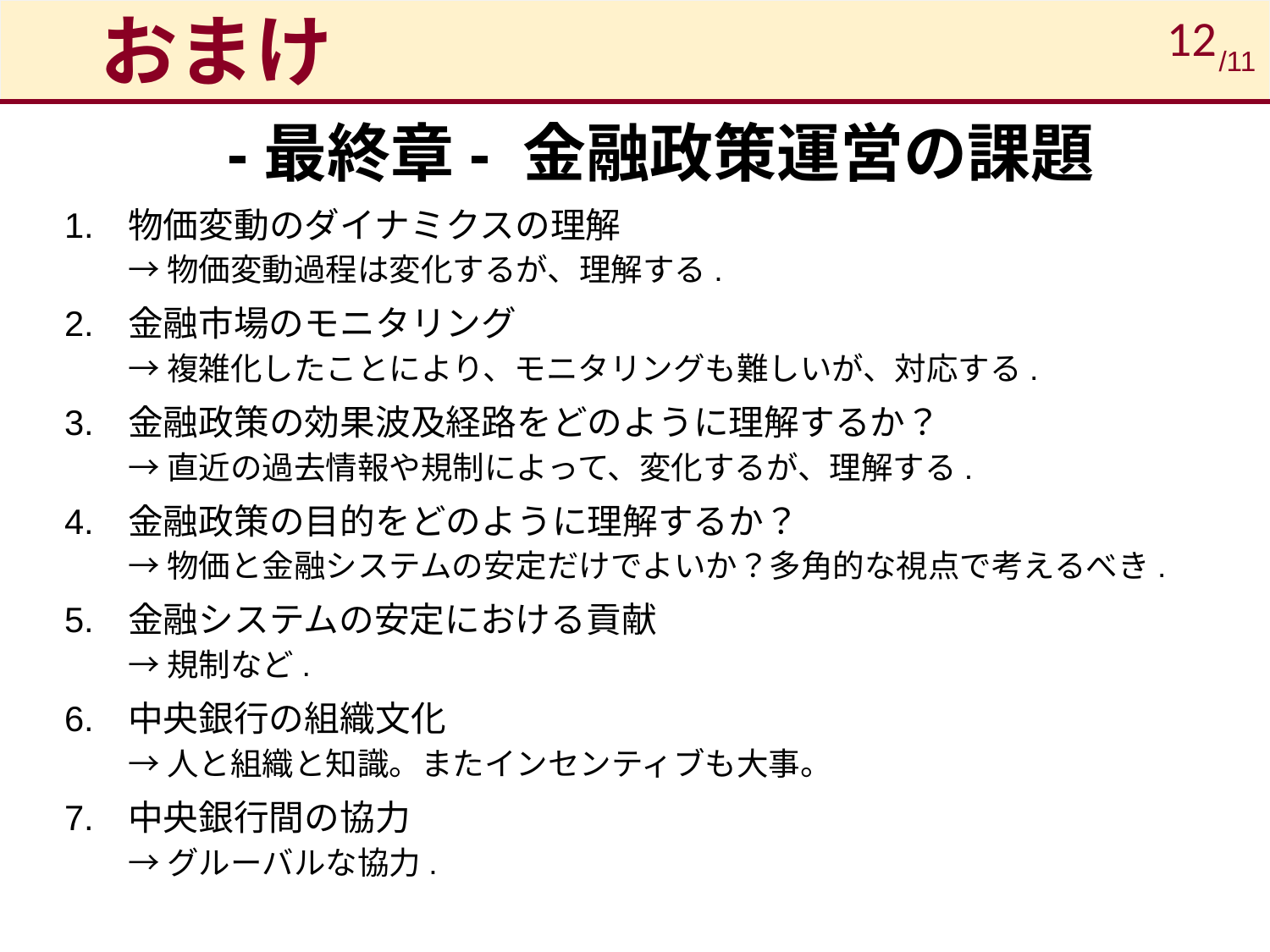

# おまけ
12
/11
-最終章- 金融政策運営の課題
物価変動のダイナミクスの理解
→物価変動過程は変化するが、理解する.
金融市場のモニタリング
→複雑化したことにより、モニタリングも難しいが、対応する.
金融政策の効果波及経路をどのように理解するか？
→直近の過去情報や規制によって、変化するが、理解する.
金融政策の目的をどのように理解するか？
→物価と金融システムの安定だけでよいか？多角的な視点で考えるべき.
金融システムの安定における貢献
→規制など.
中央銀行の組織文化
→人と組織と知識。またインセンティブも大事。
中央銀行間の協力
→グルーバルな協力.